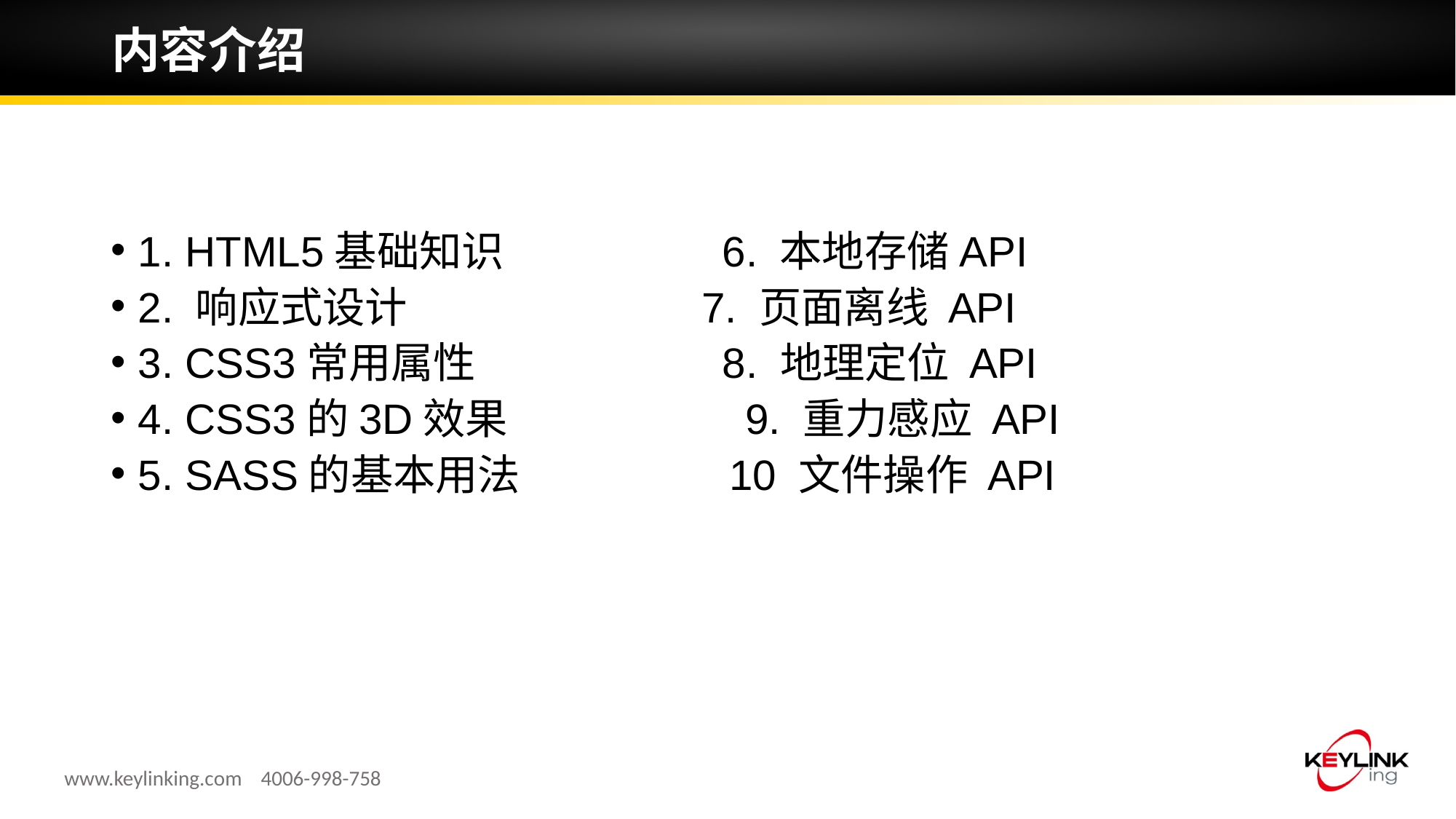

# 内容介绍

1. HTML5基础知识                      6. 本地存储API
2. 响应式设计                              7. 页面离线 API
3. CSS3常用属性                         8. 地理定位 API
4. CSS3的3D效果                        9. 重力感应 API
5. SASS的基本用法                     10 文件操作 API